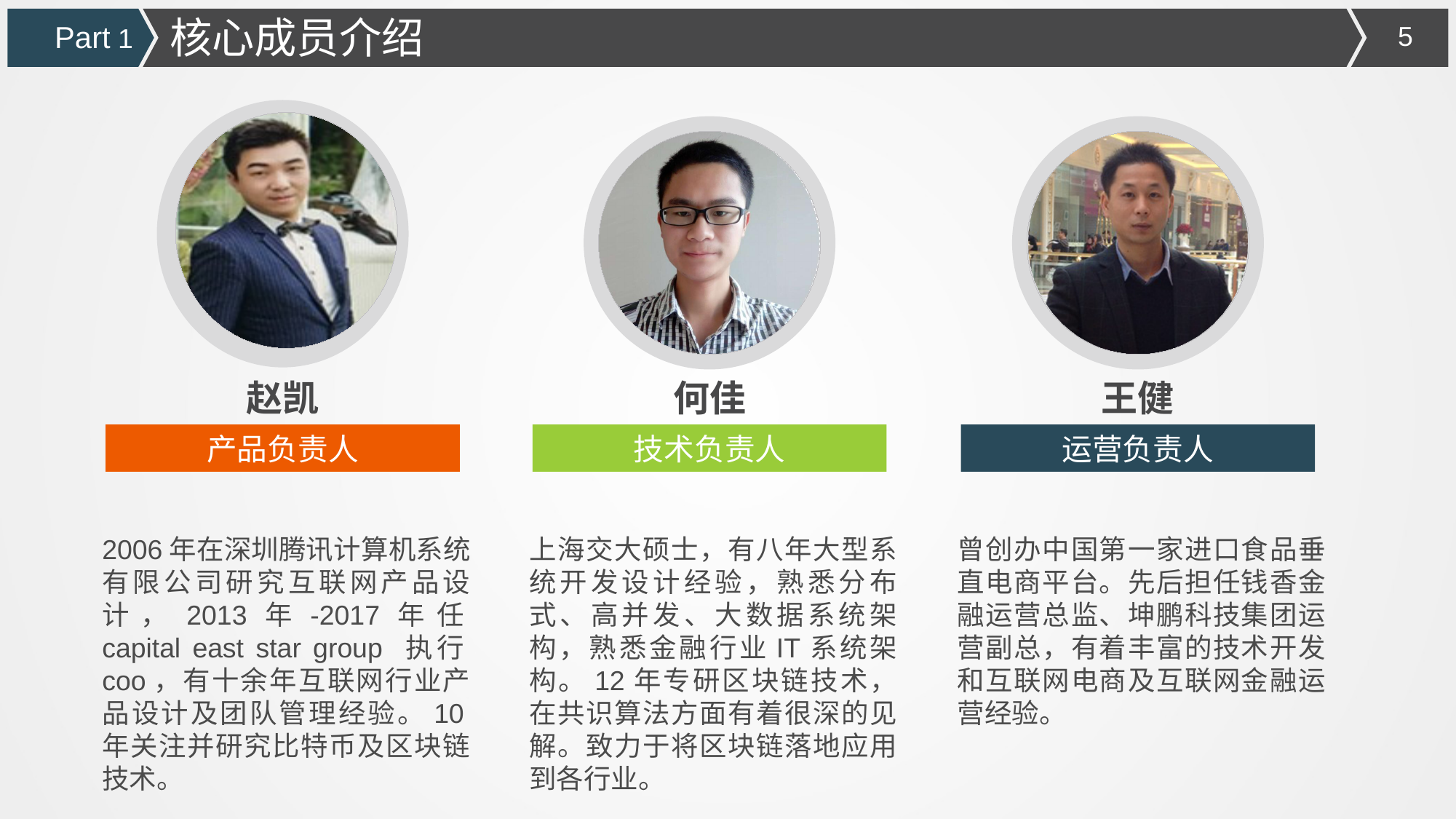

核心成员介绍
Part 1

赵凯
何佳
王健
产品负责人
技术负责人
运营负责人
2006年在深圳腾讯计算机系统有限公司研究互联网产品设计，2013年-2017年任capital east star group 执行coo，有十余年互联网行业产品设计及团队管理经验。10年关注并研究比特币及区块链技术。
上海交大硕士，有八年大型系统开发设计经验，熟悉分布式、高并发、大数据系统架构，熟悉金融行业IT系统架构。12年专研区块链技术，在共识算法方面有着很深的见解。致力于将区块链落地应用到各行业。
曾创办中国第一家进口食品垂直电商平台。先后担任钱香金融运营总监、坤鹏科技集团运营副总，有着丰富的技术开发和互联网电商及互联网金融运营经验。